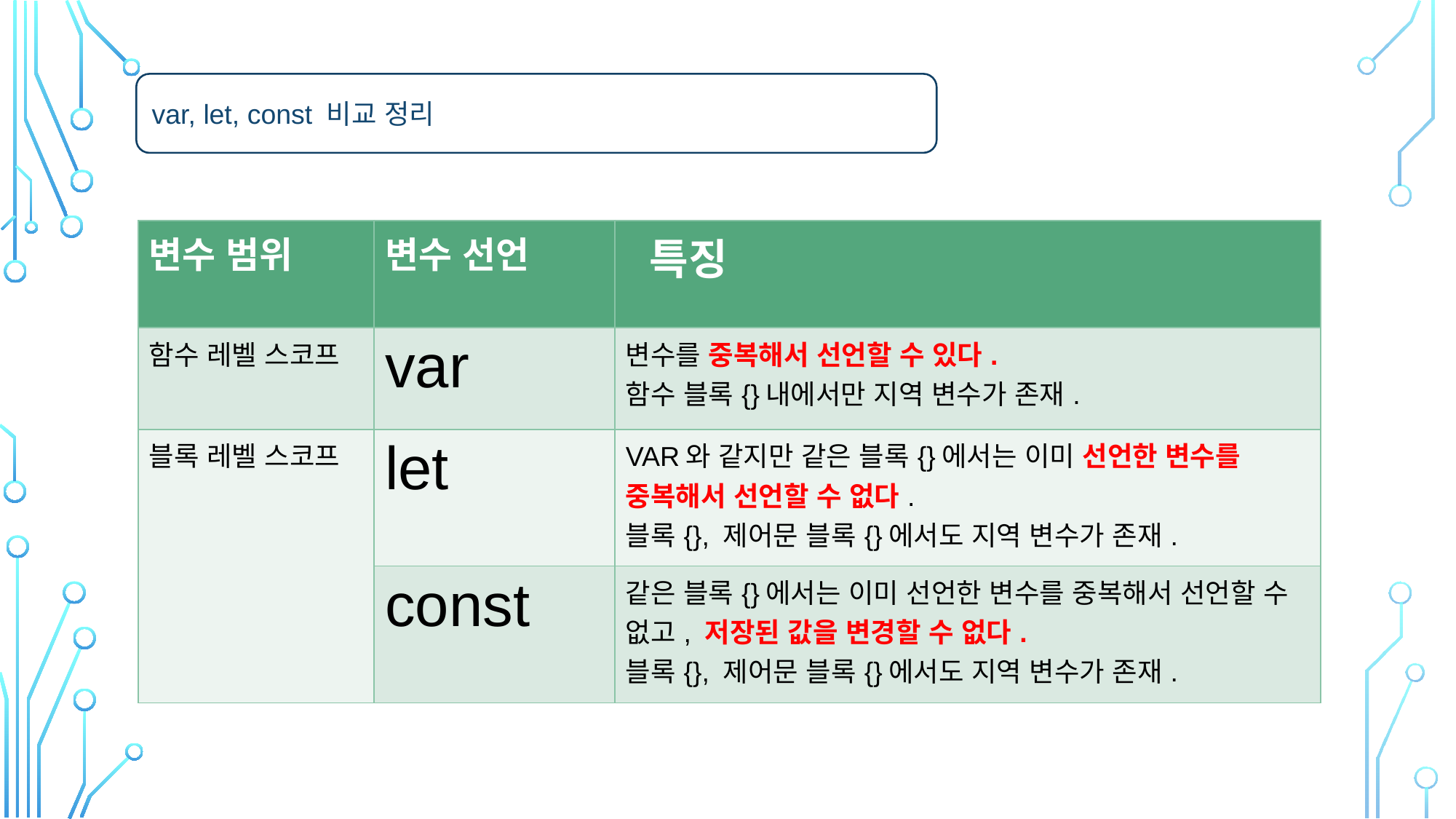

var, let, const 비교 정리
| 변수 범위 | 변수 선언 | 특징 |
| --- | --- | --- |
| 함수 레벨 스코프 | var | 변수를 중복해서 선언할 수 있다. 함수 블록{}내에서만 지역 변수가 존재. |
| 블록 레벨 스코프 | let | VAR와 같지만 같은 블록{}에서는 이미 선언한 변수를 중복해서 선언할 수 없다. 블록{}, 제어문 블록{}에서도 지역 변수가 존재. |
|  | const | 같은 블록{}에서는 이미 선언한 변수를 중복해서 선언할 수 없고, 저장된 값을 변경할 수 없다. 블록{}, 제어문 블록{}에서도 지역 변수가 존재. |